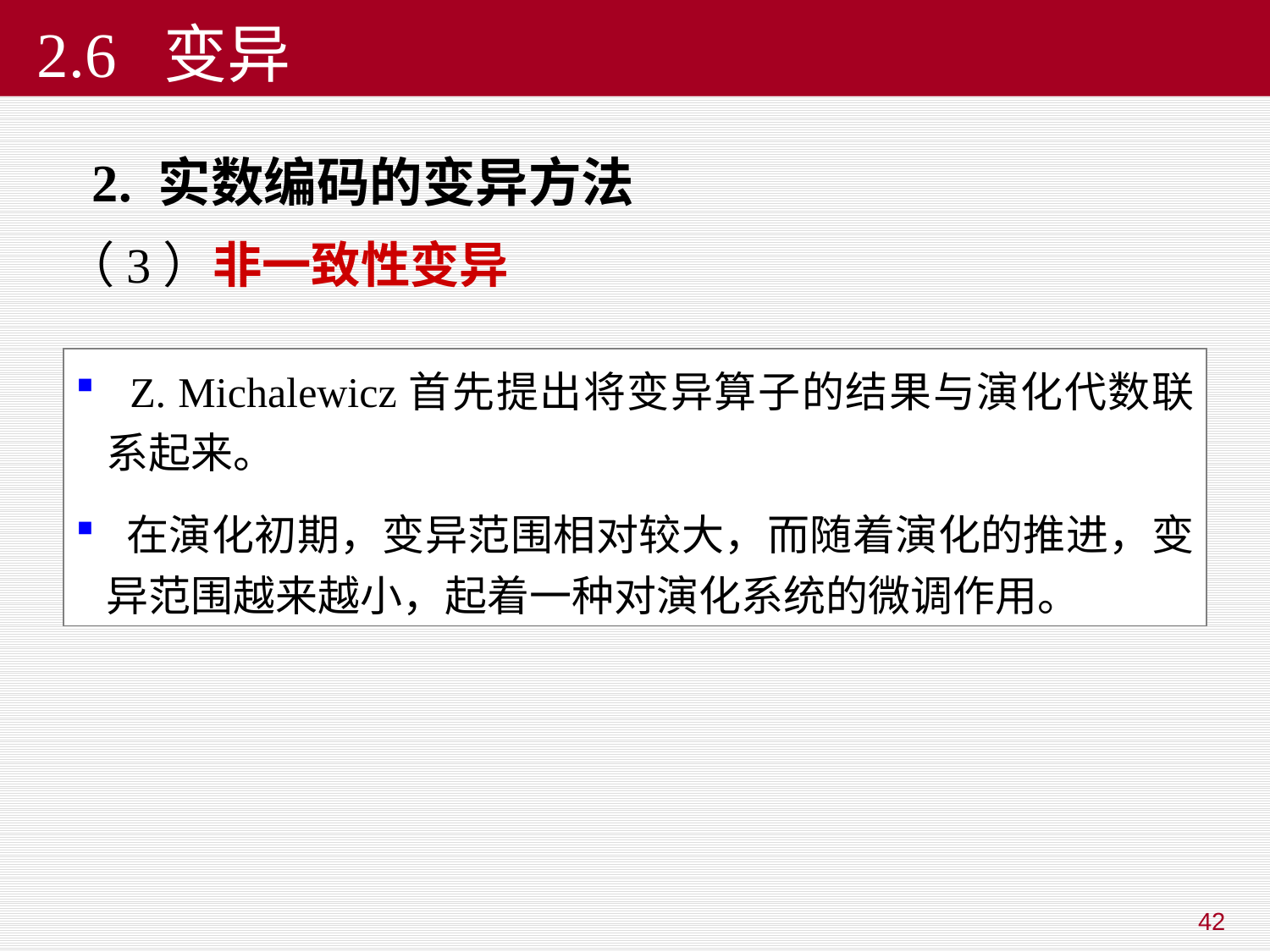

# 2.6  变异
  2. 实数编码的变异方法
（3）非一致性变异

  Z. Michalewicz首先提出将变异算子的结果与演化代数联系起来。
 在演化初期，变异范围相对较大，而随着演化的推进，变异范围越来越小，起着一种对演化系统的微调作用。
42